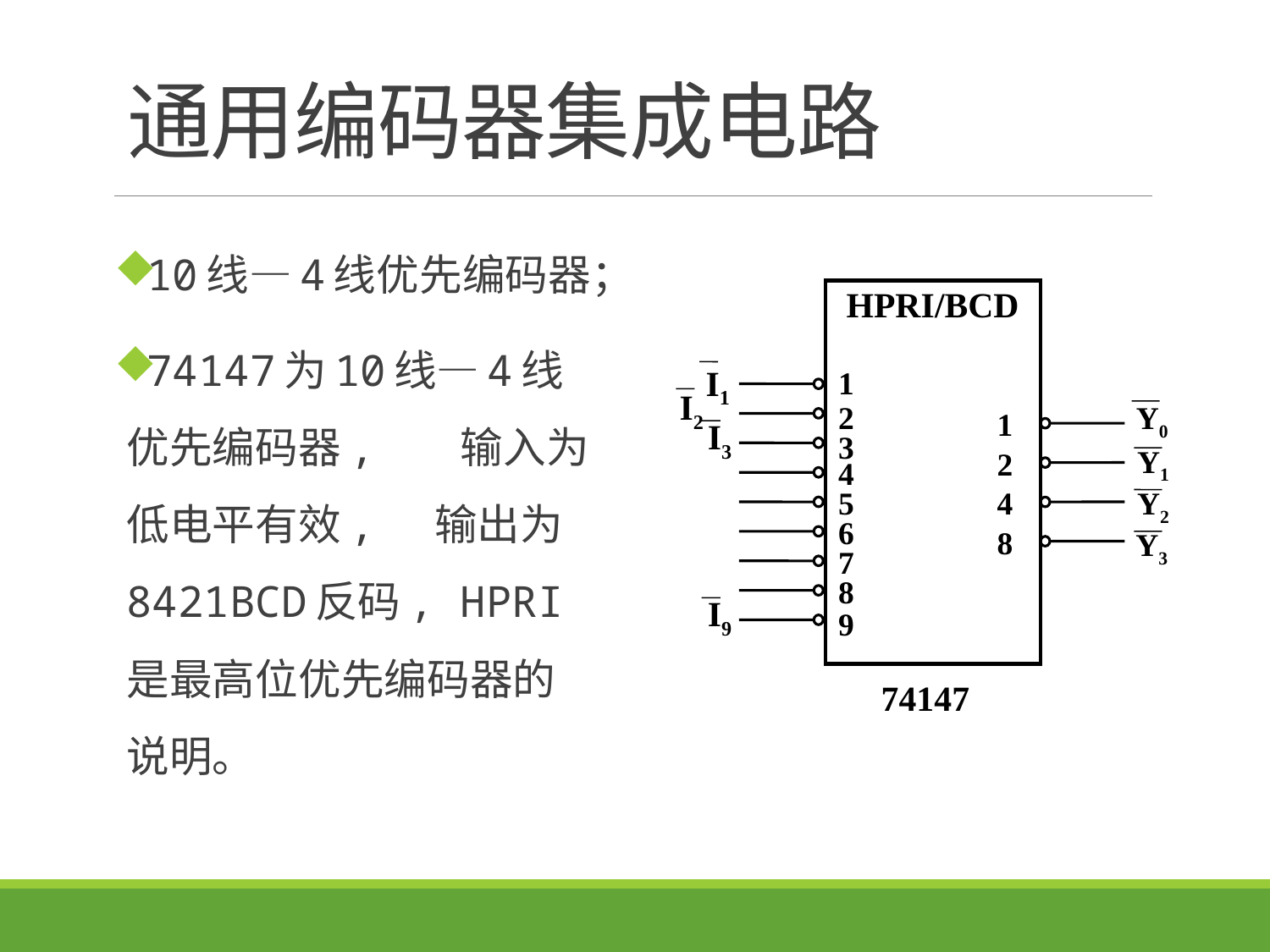

# 通用编码器集成电路
10线—4线优先编码器；
74147为10线—4线优先编码器,   输入为低电平有效,  输出为8421BCD反码, HPRI是最高位优先编码器的说明。

HPRI/BCD

 I1
1

 I2

2
Y0
1

 I3

3
Y1

2
4

5
4
Y2

6
8
Y3

7

8
 I9

9

74147